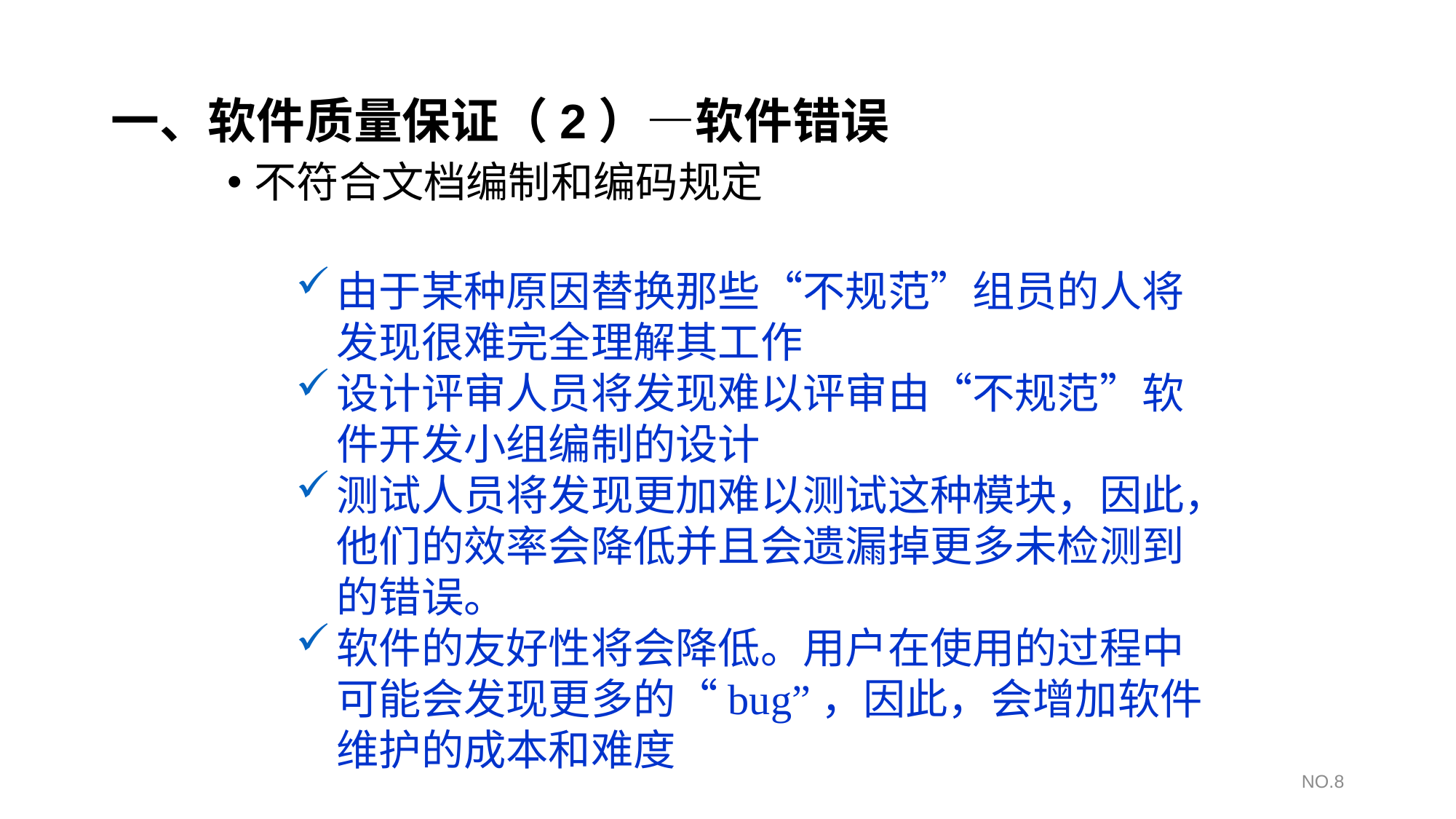

# 一、软件质量保证（2）—软件错误
不符合文档编制和编码规定
由于某种原因替换那些“不规范”组员的人将发现很难完全理解其工作
设计评审人员将发现难以评审由“不规范”软件开发小组编制的设计
测试人员将发现更加难以测试这种模块，因此，他们的效率会降低并且会遗漏掉更多未检测到的错误。
软件的友好性将会降低。用户在使用的过程中可能会发现更多的“bug”，因此，会增加软件维护的成本和难度
NO.8